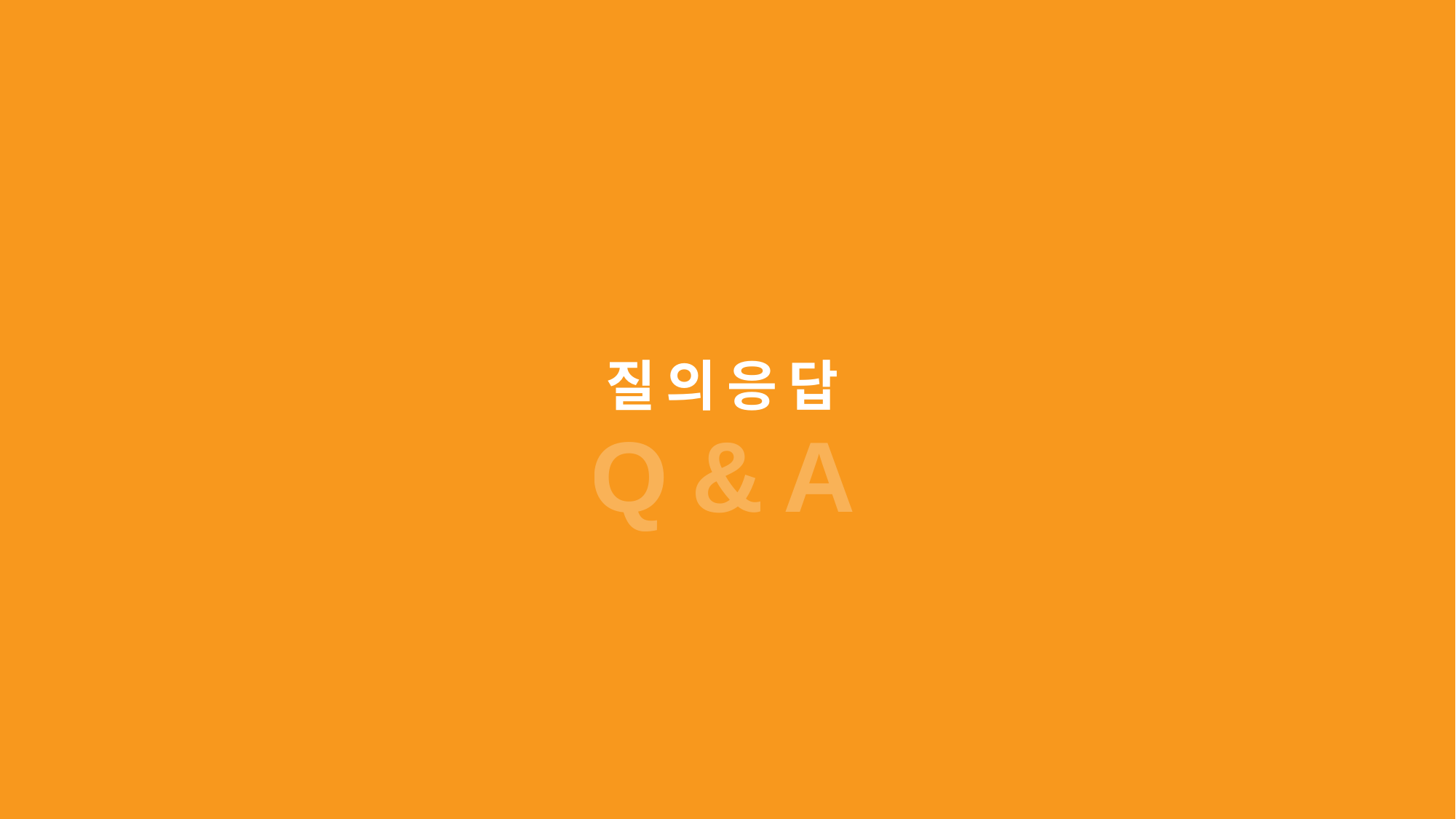

질 의 응 답
Q & A